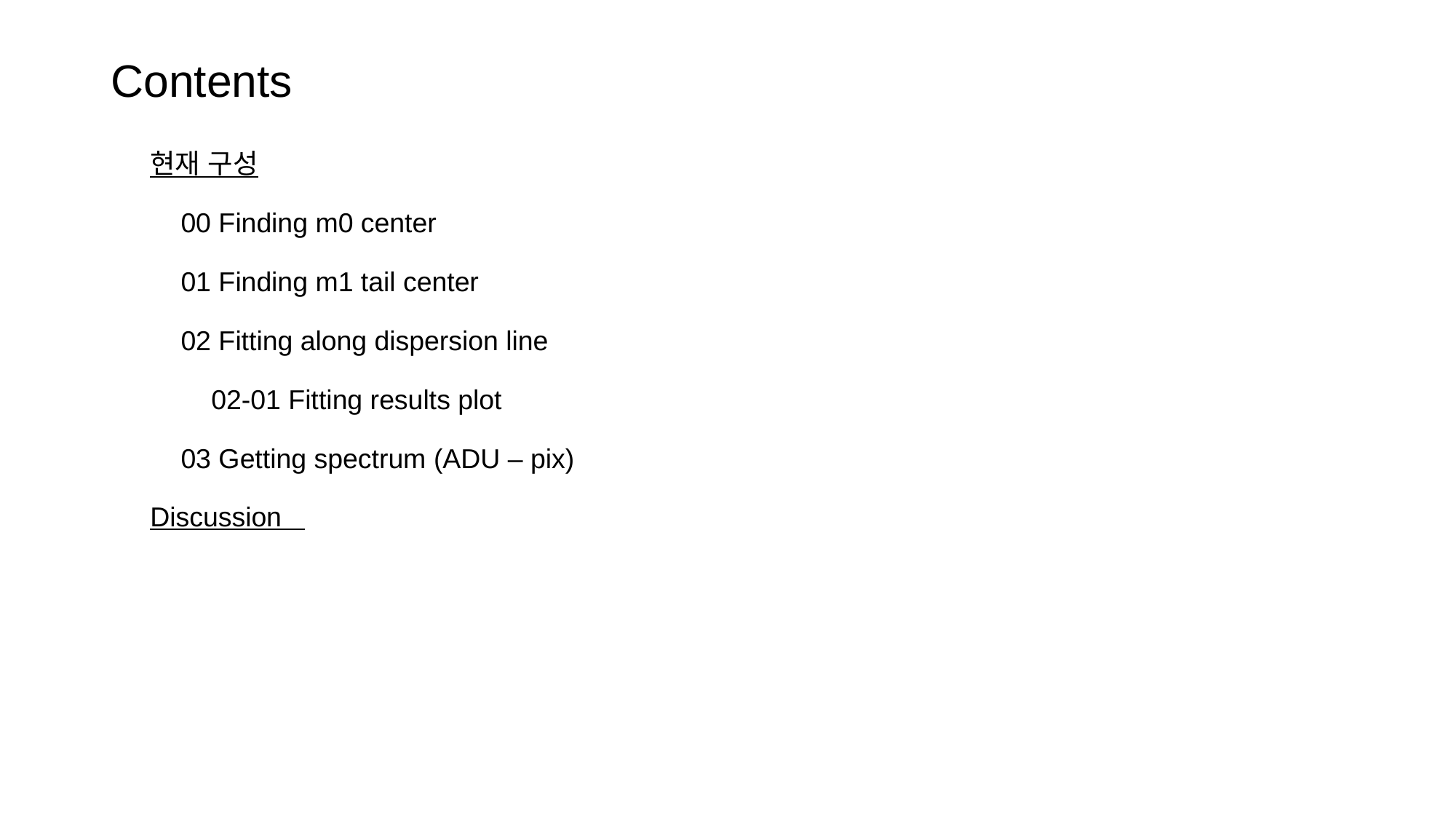

# Contents

현재 구성

    00 Finding m0 center

    01 Finding m1 tail center

    02 Fitting along dispersion line

        02-01 Fitting results plot

    03 Getting spectrum (ADU – pix)

Discussion